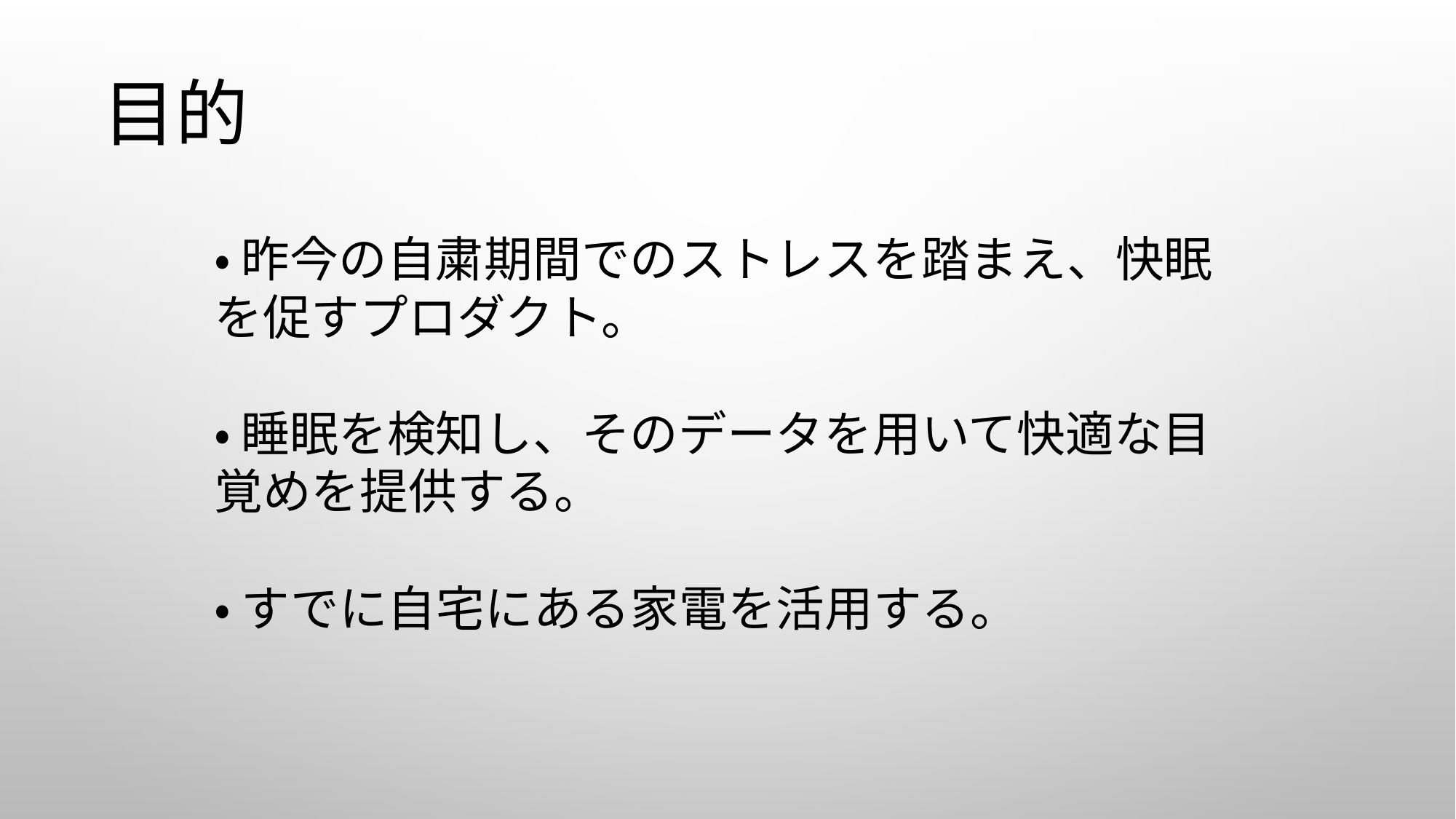

目的
・ 昨今の自粛期間でのストレスを踏まえ、快眠を促すプロダクト。

・ 睡眠を検知し、そのデータを用いて快適な目覚めを提供する。

・ すでに自宅にある家電を活用する。